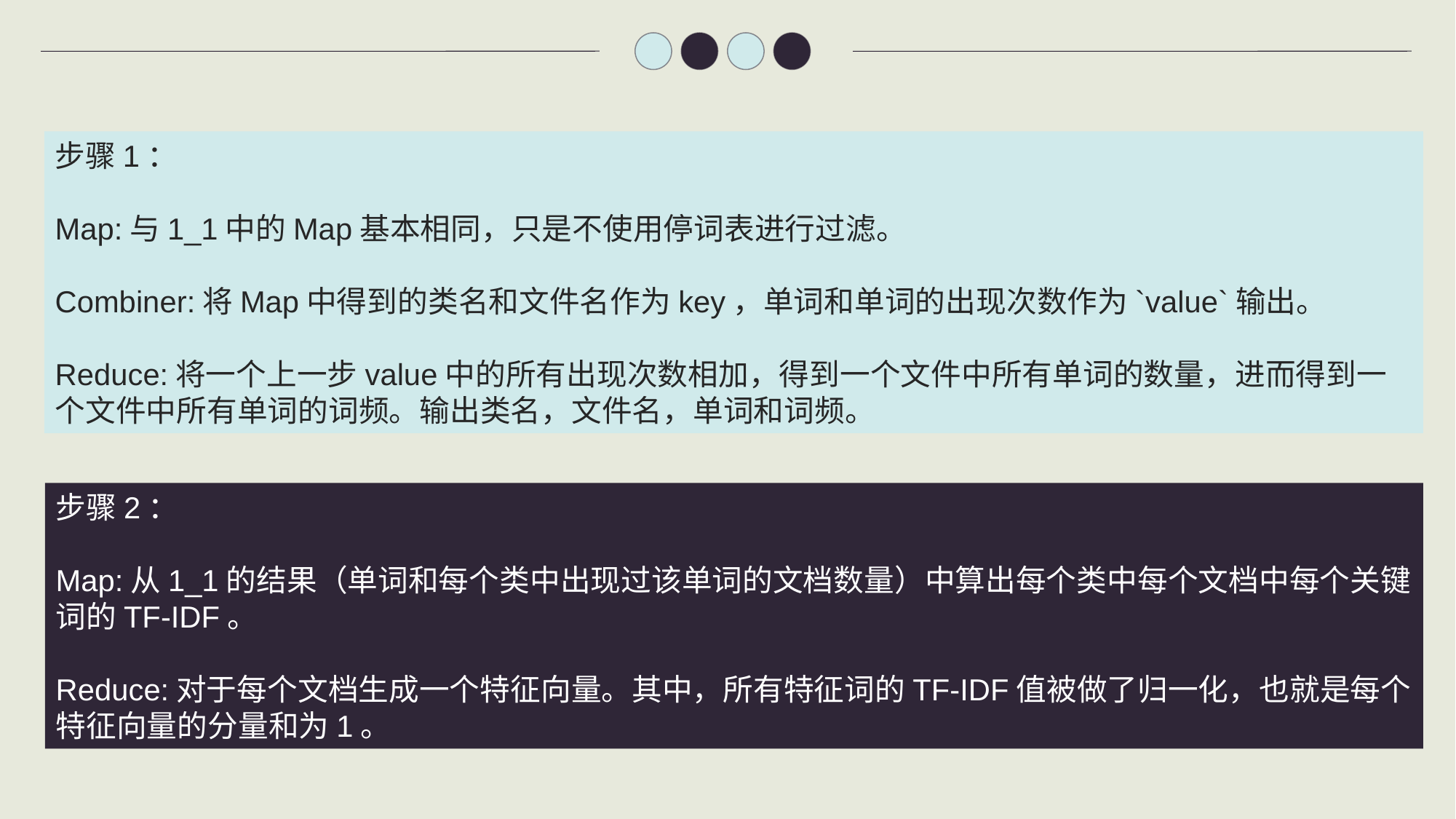

步骤1：

Map:与1_1中的Map基本相同，只是不使用停词表进行过滤。

Combiner:将Map中得到的类名和文件名作为key，单词和单词的出现次数作为`value`输出。

Reduce:将一个上一步value中的所有出现次数相加，得到一个文件中所有单词的数量，进而得到一个文件中所有单词的词频。输出类名，文件名，单词和词频。
步骤2：

Map:从1_1的结果（单词和每个类中出现过该单词的文档数量）中算出每个类中每个文档中每个关键词的TF-IDF。

Reduce:对于每个文档生成一个特征向量。其中，所有特征词的TF-IDF值被做了归一化，也就是每个特征向量的分量和为1。